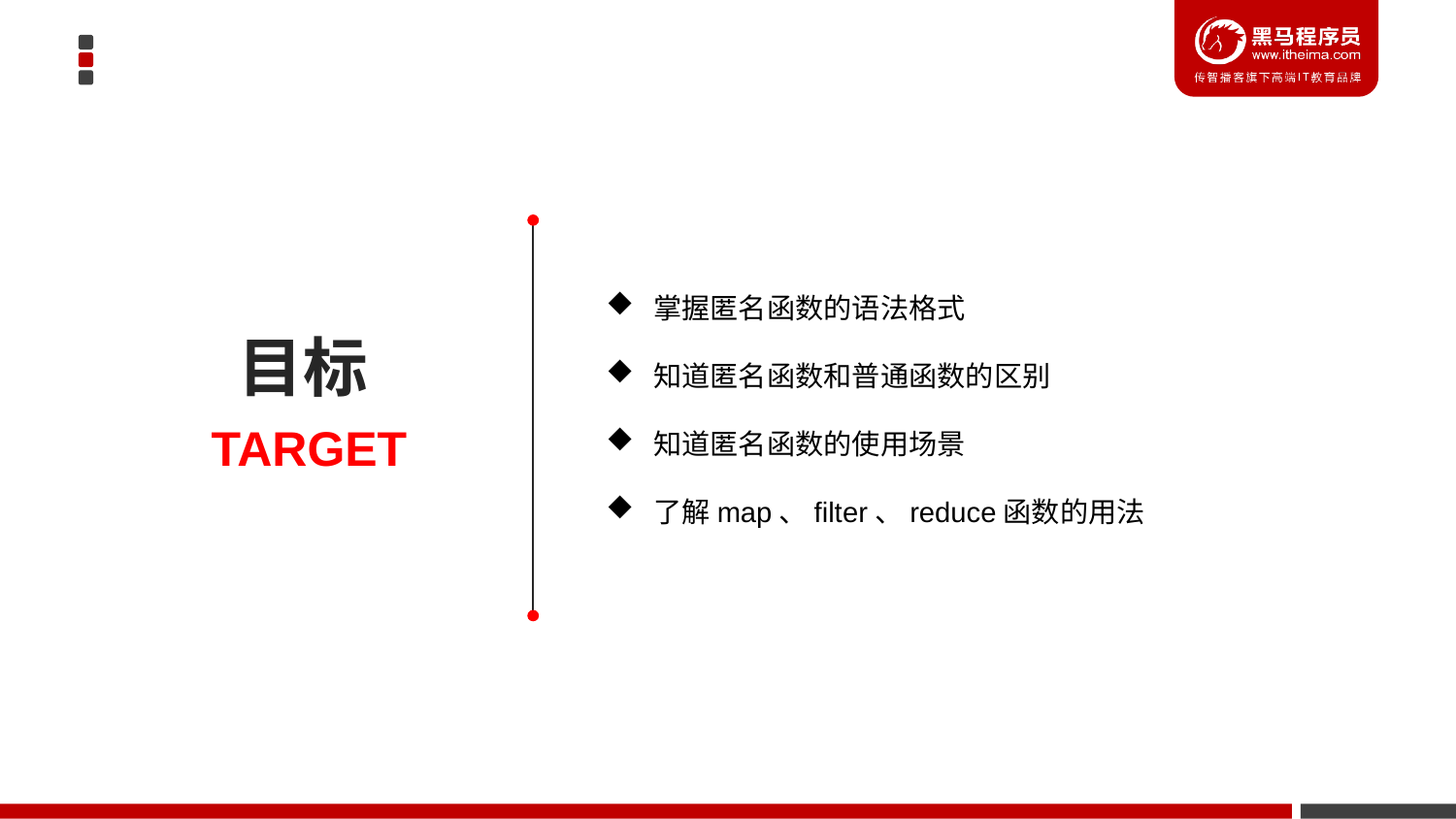

掌握匿名函数的语法格式
 知道匿名函数和普通函数的区别
 知道匿名函数的使用场景
 了解map、filter、reduce函数的用法
目标
TARGET